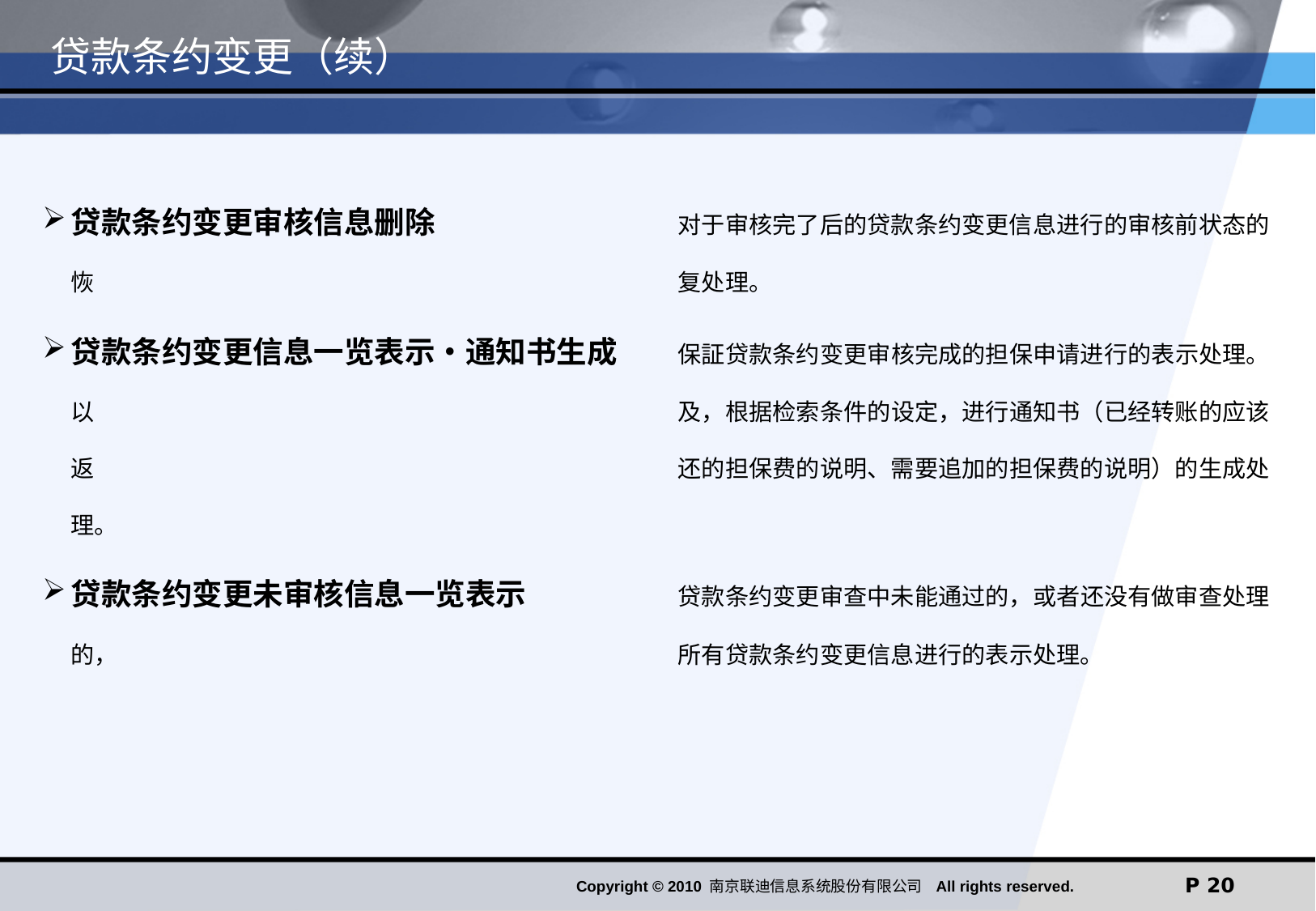

# 贷款条约变更（续）
贷款条约变更审核信息删除		对于审核完了后的贷款条约变更信息进行的审核前状态的恢					复处理。
贷款条约变更信息一览表示・通知书生成	保証贷款条约变更审核完成的担保申请进行的表示处理。以					及，根据检索条件的设定，进行通知书（已经转账的应该返					还的担保费的说明、需要追加的担保费的说明）的生成处理。
贷款条约变更未审核信息一览表示		贷款条约变更审查中未能通过的，或者还没有做审查处理的，					所有贷款条约变更信息进行的表示处理。